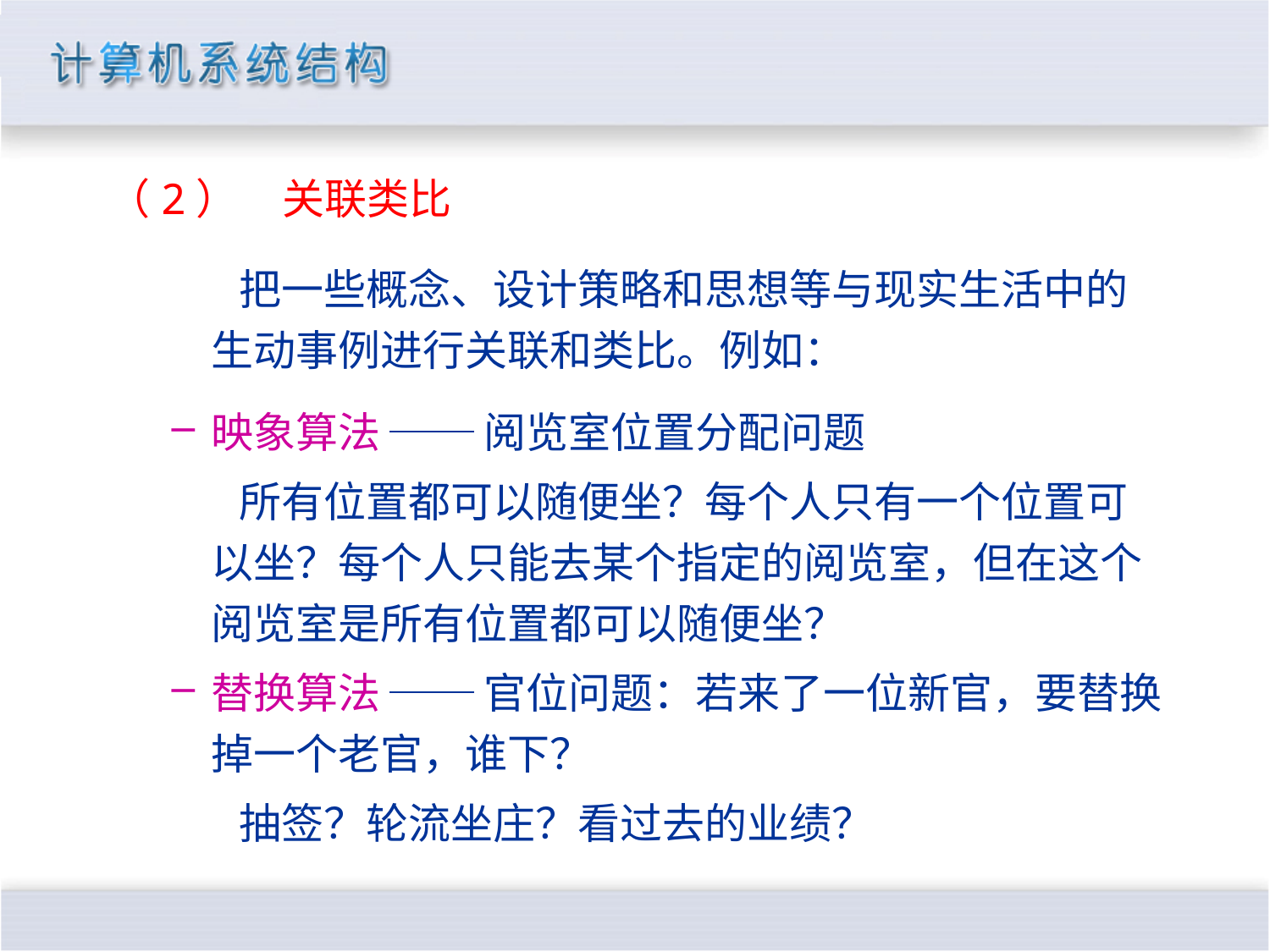

（2）	关联类比
      把一些概念、设计策略和思想等与现实生活中的生动事例进行关联和类比。例如：
映象算法 ── 阅览室位置分配问题
      所有位置都可以随便坐？每个人只有一个位置可以坐？每个人只能去某个指定的阅览室，但在这个阅览室是所有位置都可以随便坐？
替换算法 ── 官位问题：若来了一位新官，要替换掉一个老官，谁下？
      抽签？轮流坐庄？看过去的业绩？